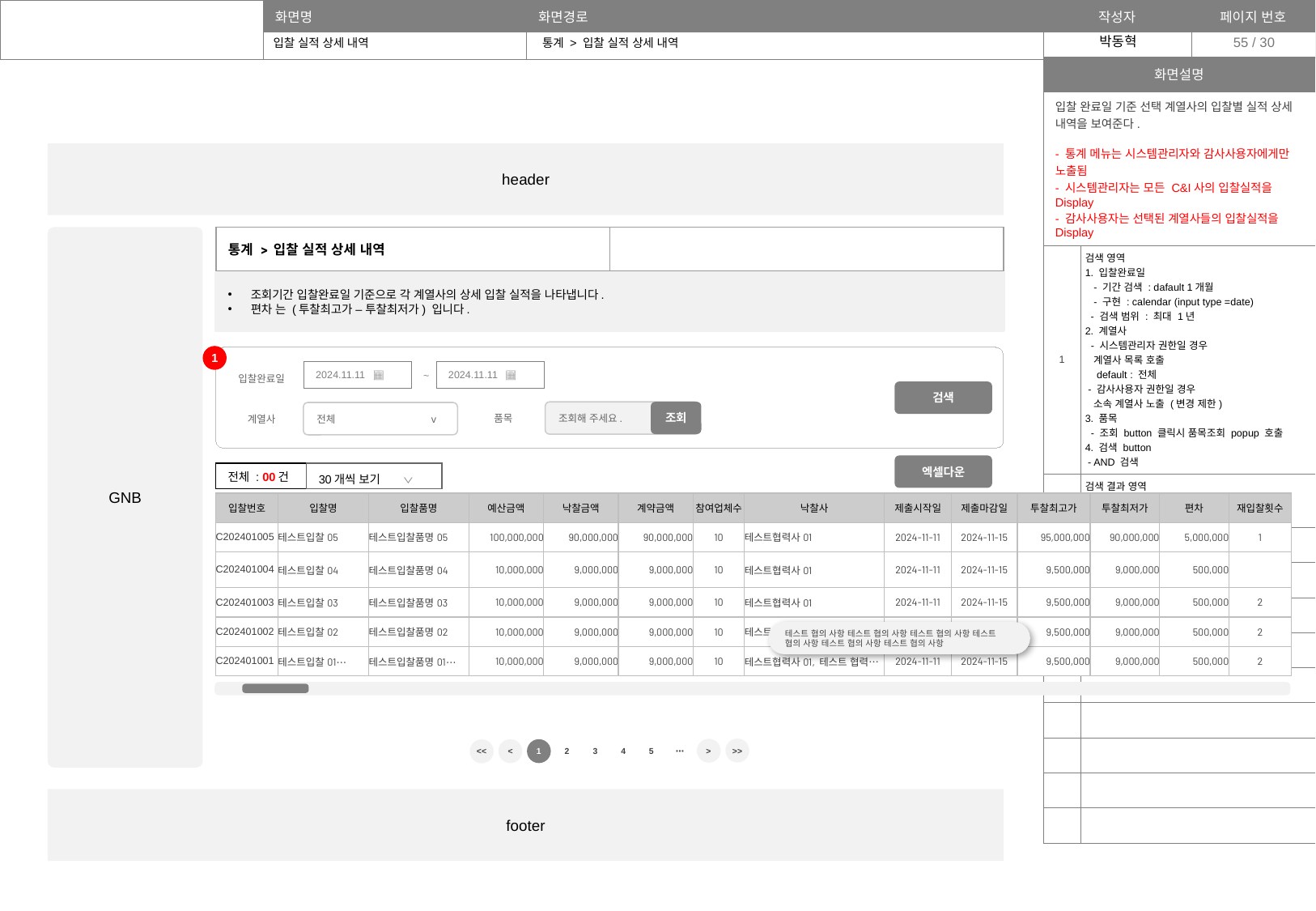

1.입찰완료일
기간 설정 버튼 추가 검토
ex. 당일, 1개월, 3개월, 6개월

검색 버튼 유효성 체크
ex. 기간 1년 설정 후 클릭 시 정의 추가

2.항목명 수정: 편차 -> 차액

55

입찰 실적 상세 내역
통계 > 입찰 실적 상세 내역
| 화면설명 |  |
| --- | --- |
| 입찰 완료일 기준 선택 계열사의 입찰별 실적 상세 내역을 보여준다. - 통계 메뉴는 시스템관리자와 감사사용자에게만 노출됨 - 시스템관리자는 모든 C&I사의 입찰실적을 Display - 감사사용자는 선택된 계열사들의 입찰실적을 Display |  |
| 1 | 검색 영역 1. 입찰완료일 - 기간 검색 : dafault 1개월 - 구현 : calendar (input type =date) - 검색 범위 : 최대 1년 2. 계열사 - 시스템관리자 권한일 경우 계열사 목록 호출 default : 전체 - 감사사용자 권한일 경우 소속 계열사 노출 (변경 제한) 3. 품목 - 조회 button 클릭시 품목조회 popup 호출 4. 검색 button - AND 검색 |
| 2 | 검색 결과 영역 - 입찰명, 입찰품명, 낙찰사 는 퍼블에서 width 결정 후 말줄임/tooltip 처리 |
|  |  |
|  |  |
|  |  |
|  |  |
|  |  |
|  |  |
|  |  |
|  |  |
|  |  |
header
GNB
| 통계 > 입찰 실적 상세 내역 |  |
| --- | --- |
조회기간 입찰완료일 기준으로 각 계열사의 상세 입찰 실적을 나타냅니다.
편차 는 (투찰최고가 – 투찰최저가) 입니다.
1

2024.11.11   📅
2024.11.11   📅
~
입찰완료일
검색
조회
품목
조회해 주세요.
계열사
전체                                 v
엑셀다운
| 전체 : 00건 | 30개씩 보기 ⌵ |
| --- | --- |
| 입찰번호 | 입찰명 | 입찰품명 | 예산금액 | 낙찰금액 | 계약금액 | 참여업체수 | 낙찰사 | 제출시작일 | 제출마감일 | 투찰최고가 | 투찰최저가 | 편차 | 재입찰횟수 |
| --- | --- | --- | --- | --- | --- | --- | --- | --- | --- | --- | --- | --- | --- |
| C202401005 | 테스트입찰05 | 테스트입찰품명05 | 100,000,000 | 90,000,000 | 90,000,000 | 10 | 테스트협력사01 | 2024-11-11 | 2024-11-15 | 95,000,000 | 90,000,000 | 5,000,000 | 1 |
| C202401004 | 테스트입찰04 | 테스트입찰품명04 | 10,000,000 | 9,000,000 | 9,000,000 | 10 | 테스트협력사01 | 2024-11-11 | 2024-11-15 | 9,500,000 | 9,000,000 | 500,000 |  |
| C202401003 | 테스트입찰03 | 테스트입찰품명03 | 10,000,000 | 9,000,000 | 9,000,000 | 10 | 테스트협력사01 | 2024-11-11 | 2024-11-15 | 9,500,000 | 9,000,000 | 500,000 | 2 |
| C202401002 | 테스트입찰02 | 테스트입찰품명02 | 10,000,000 | 9,000,000 | 9,000,000 | 10 | 테스트협력사01 | 2024-11-11 | 2024-11-15 | 9,500,000 | 9,000,000 | 500,000 | 2 |
| C202401001 | 테스트입찰01⋯ | 테스트입찰품명01⋯ | 10,000,000 | 9,000,000 | 9,000,000 | 10 | 테스트협력사01, 테스트 협력⋯ | 2024-11-11 | 2024-11-15 | 9,500,000 | 9,000,000 | 500,000 | 2 |
테스트 협의 사항 테스트 협의 사항 테스트 협의 사항 테스트 협의 사항 테스트 협의 사항 테스트 협의 사항

>>
⋯
>
3
4
5
<
1
2
<<
footer